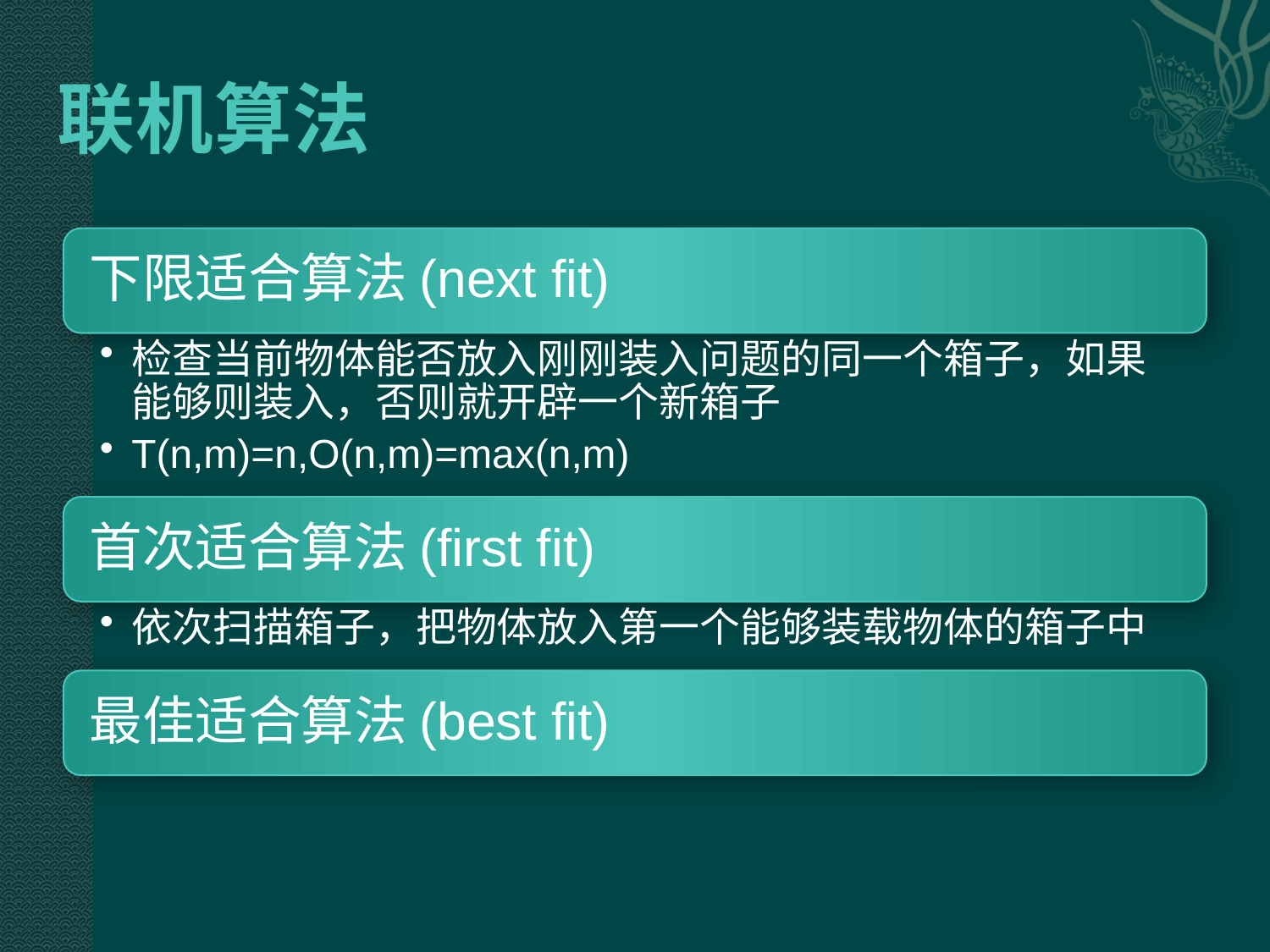

# 联机算法
下限适合算法(next fit)
检查当前物体能否放入刚刚装入问题的同一个箱子，如果能够则装入，否则就开辟一个新箱子
T(n,m)=n,O(n,m)=max(n,m)
首次适合算法(first fit)
依次扫描箱子，把物体放入第一个能够装载物体的箱子中
最佳适合算法(best fit)